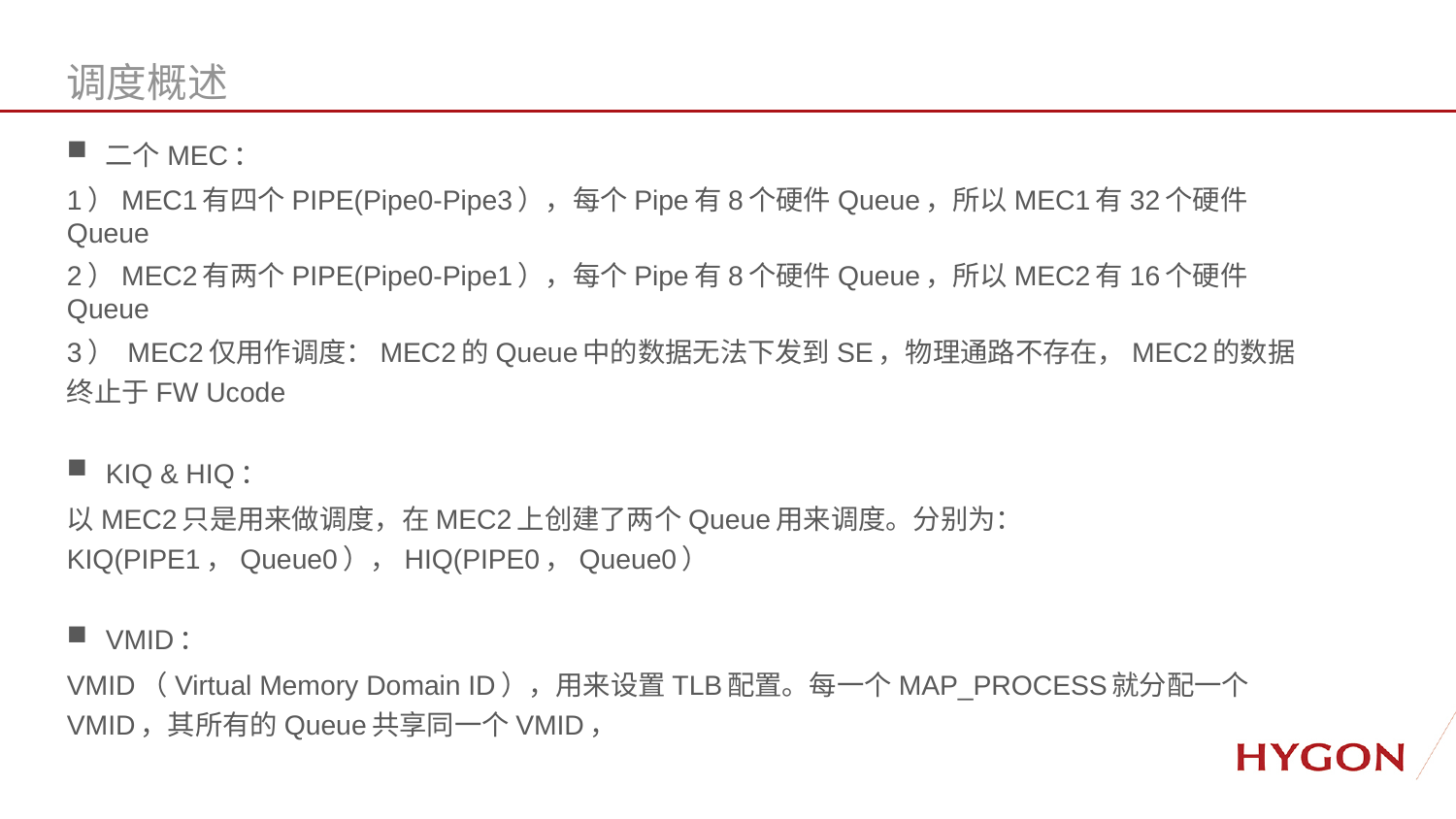

调度概述
二个MEC：
1）MEC1有四个PIPE(Pipe0-Pipe3），每个Pipe有8个硬件Queue，所以MEC1有32个硬件Queue
2）MEC2有两个PIPE(Pipe0-Pipe1），每个Pipe有8个硬件Queue，所以MEC2有16个硬件Queue
3） MEC2仅用作调度：MEC2的Queue中的数据无法下发到SE，物理通路不存在，MEC2的数据终止于FW Ucode

KIQ & HIQ：
以MEC2只是用来做调度，在MEC2上创建了两个Queue用来调度。分别为：KIQ(PIPE1，Queue0），HIQ(PIPE0，Queue0）

VMID：
VMID（Virtual Memory Domain ID），用来设置TLB配置。每一个MAP_PROCESS就分配一个VMID，其所有的Queue共享同一个VMID，